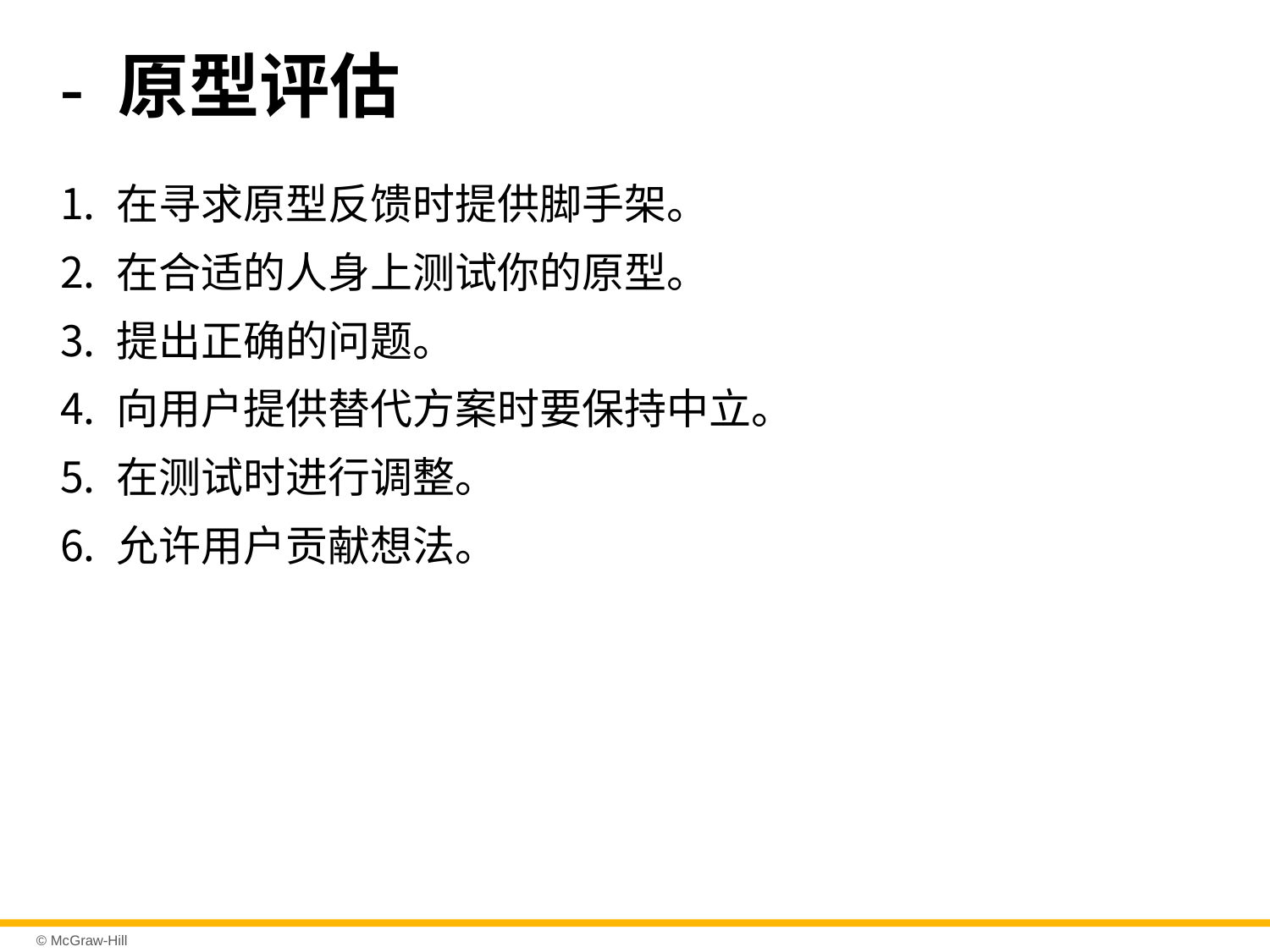

# - 原型评估
在寻求原型反馈时提供脚手架。
在合适的人身上测试你的原型。
提出正确的问题。
向用户提供替代方案时要保持中立。
在测试时进行调整。
允许用户贡献想法。
15